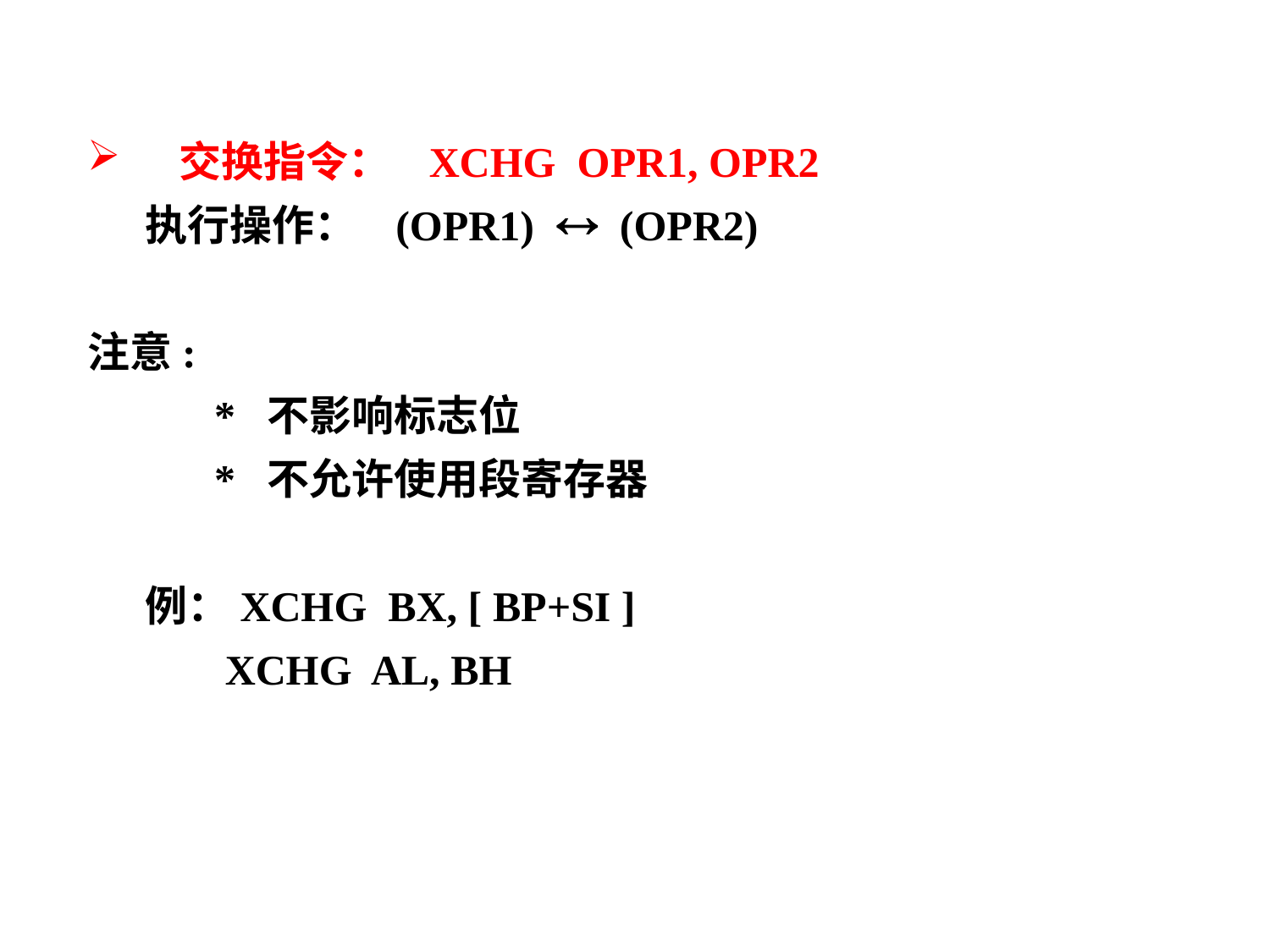

交换指令：   XCHG  OPR1, OPR2
     执行操作：   (OPR1)  ↔  (OPR2)

注意:
            *  不影响标志位
      *  不允许使用段寄存器

     例：XCHG  BX, [ BP+SI ]
             XCHG  AL, BH